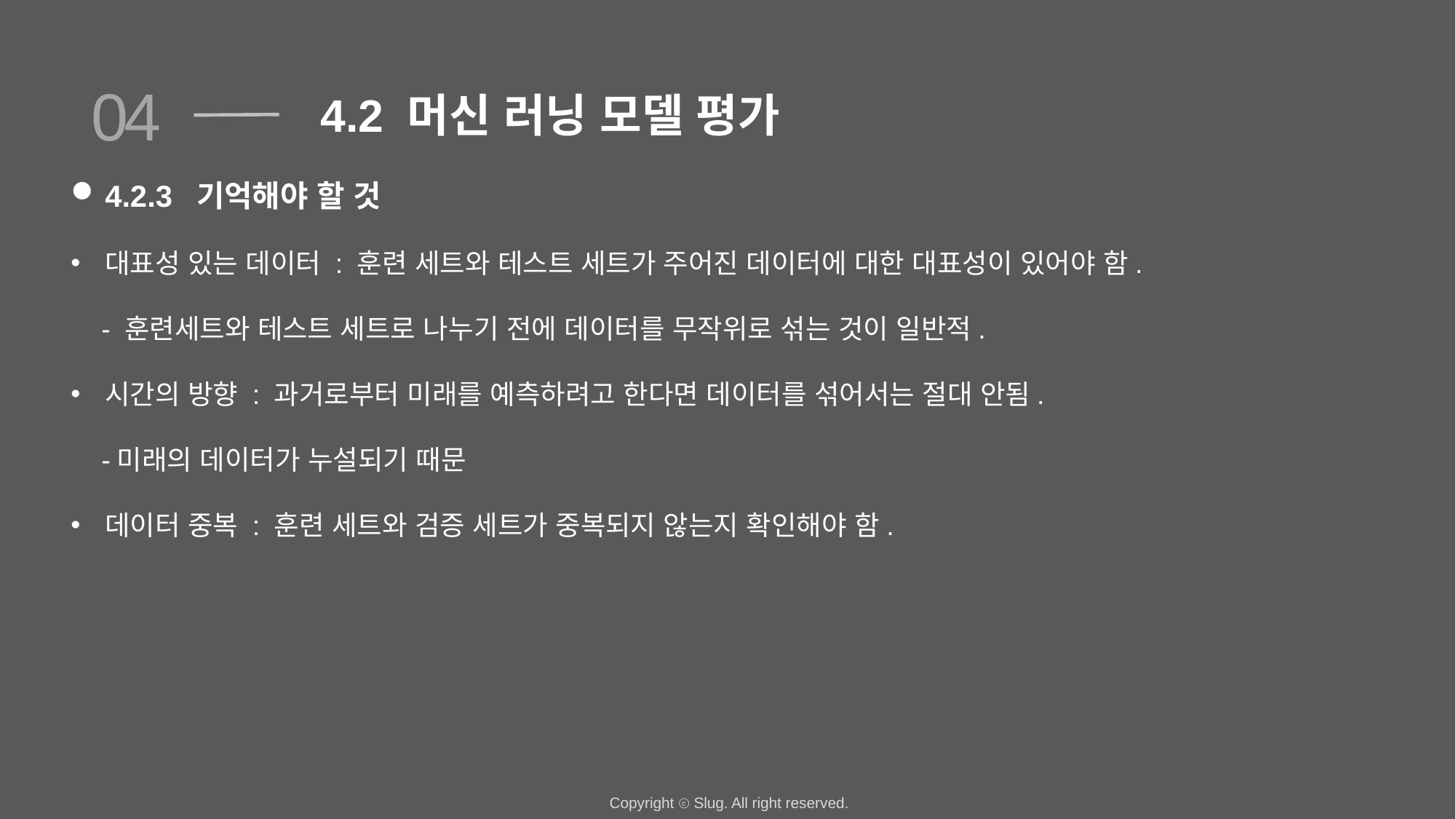

04
4.2 머신 러닝 모델 평가
4.2.3  기억해야 할 것

대표성 있는 데이터 : 훈련 세트와 테스트 세트가 주어진 데이터에 대한 대표성이 있어야 함.

    - 훈련세트와 테스트 세트로 나누기 전에 데이터를 무작위로 섞는 것이 일반적.

시간의 방향 : 과거로부터 미래를 예측하려고 한다면 데이터를 섞어서는 절대 안됨.

    -미래의 데이터가 누설되기 때문

데이터 중복 : 훈련 세트와 검증 세트가 중복되지 않는지 확인해야 함.

Copyright ⓒ Slug. All right reserved.